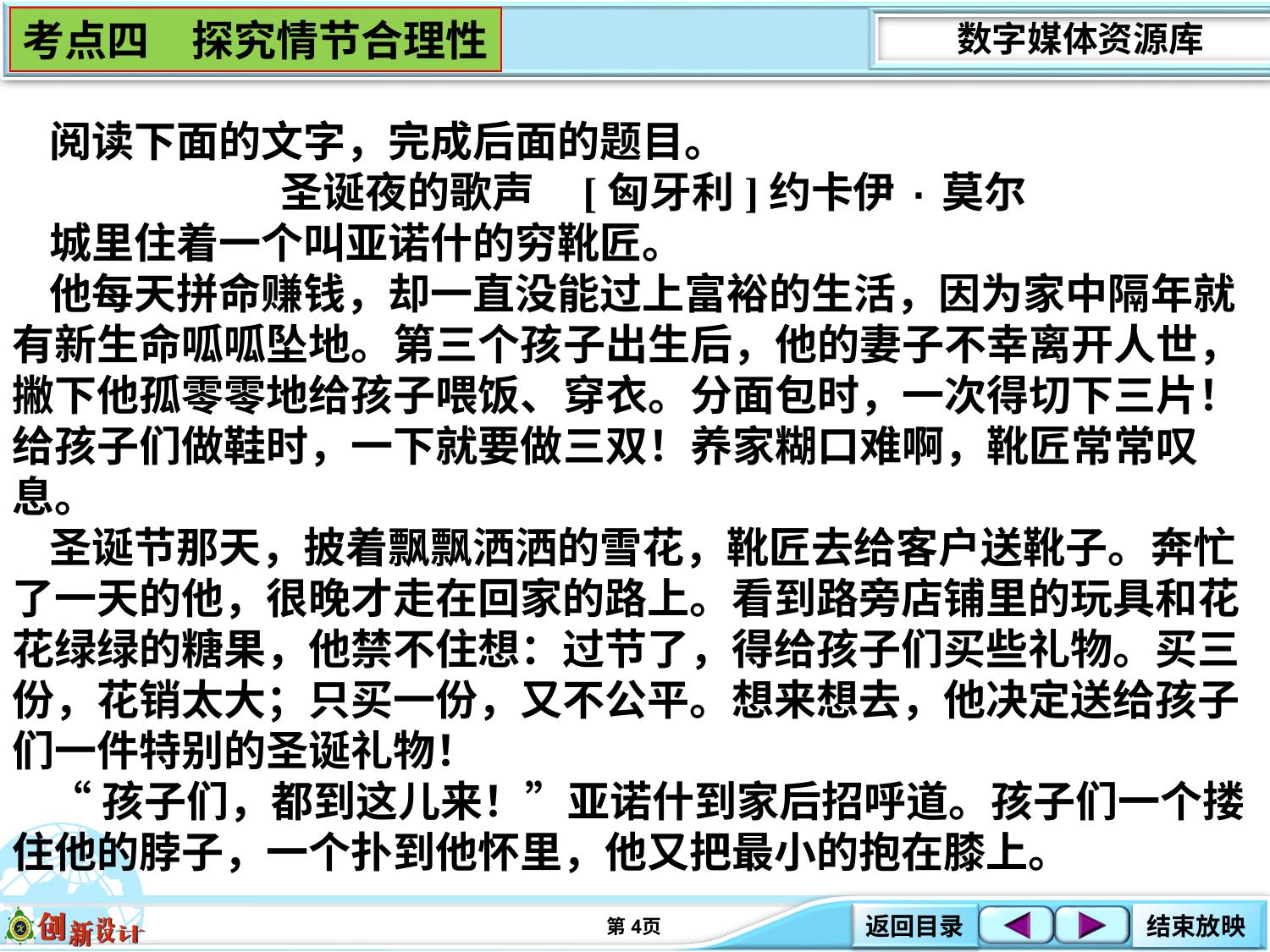

考点四　探究情节合理性
阅读下面的文字，完成后面的题目。
圣诞夜的歌声    [匈牙利]约卡伊·莫尔
城里住着一个叫亚诺什的穷靴匠。
他每天拼命赚钱，却一直没能过上富裕的生活，因为家中隔年就有新生命呱呱坠地。第三个孩子出生后，他的妻子不幸离开人世，撇下他孤零零地给孩子喂饭、穿衣。分面包时，一次得切下三片！给孩子们做鞋时，一下就要做三双！养家糊口难啊，靴匠常常叹息。
圣诞节那天，披着飘飘洒洒的雪花，靴匠去给客户送靴子。奔忙了一天的他，很晚才走在回家的路上。看到路旁店铺里的玩具和花花绿绿的糖果，他禁不住想：过节了，得给孩子们买些礼物。买三份，花销太大；只买一份，又不公平。想来想去，他决定送给孩子们一件特别的圣诞礼物！
“孩子们，都到这儿来！”亚诺什到家后招呼道。孩子们一个搂住他的脖子，一个扑到他怀里，他又把最小的抱在膝上。